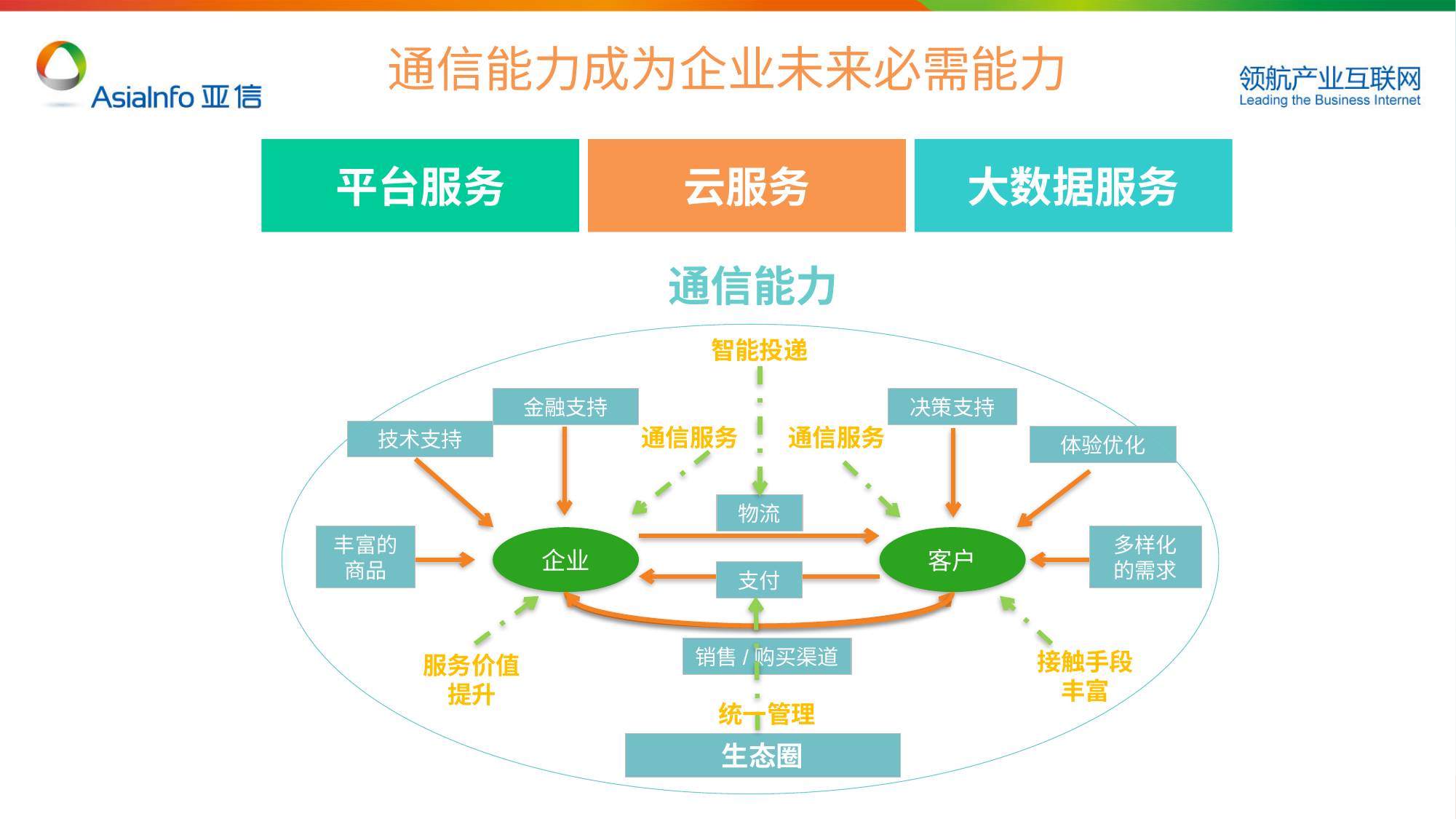

通信能力成为企业未来必需能力
平台服务
云服务
大数据服务
通信能力

金融支持
决策支持
技术支持
体验优化
物流
多样化
的需求
丰富的
商品
企业
客户
支付
销售/购买渠道
生态圈
智能投递
通信服务
通信服务
接触手段
丰富
服务价值
提升
统一管理